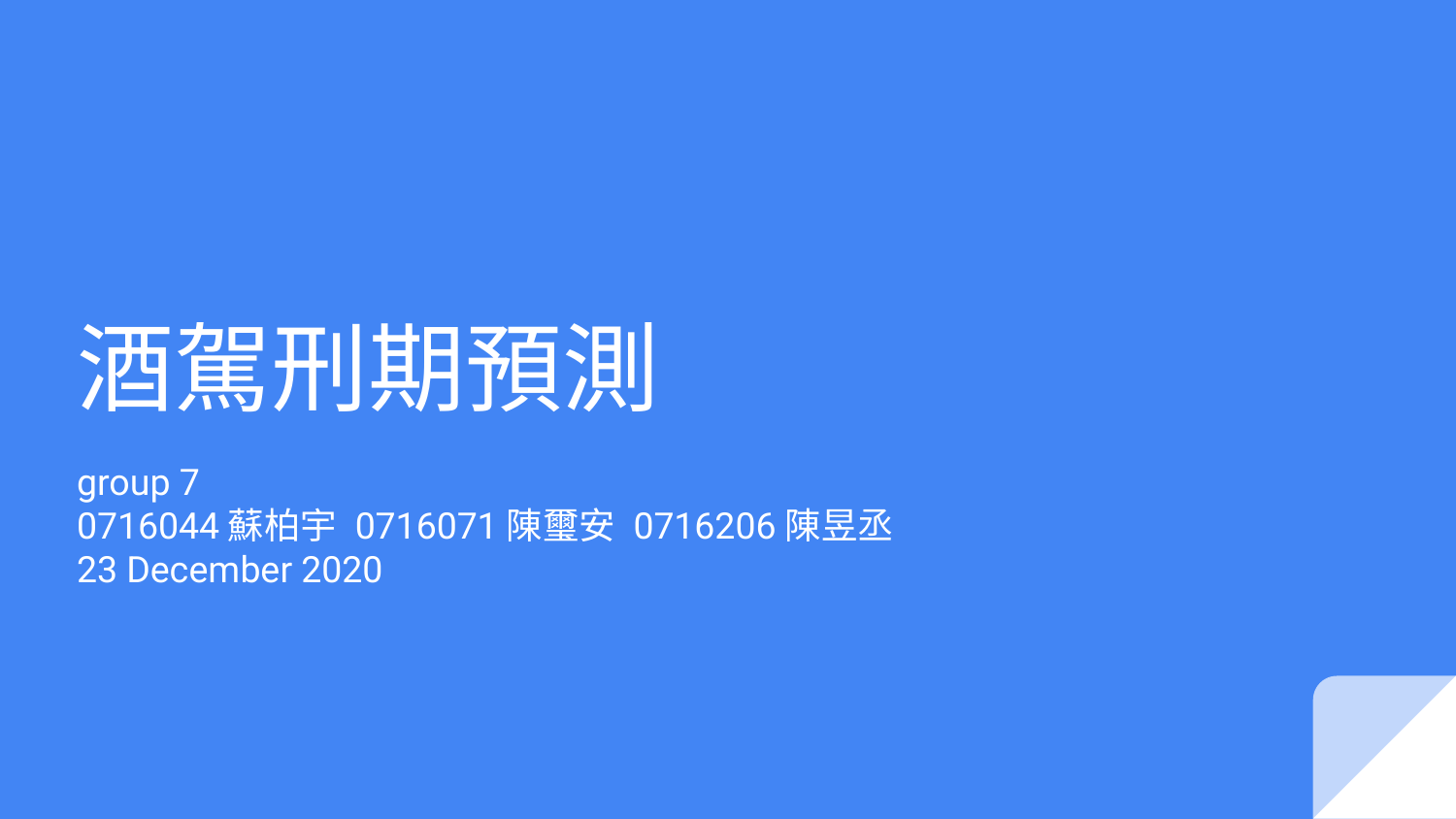

# 酒駕刑期預測
group 7
0716044蘇柏宇 0716071陳璽安 0716206陳昱丞
23 December 2020